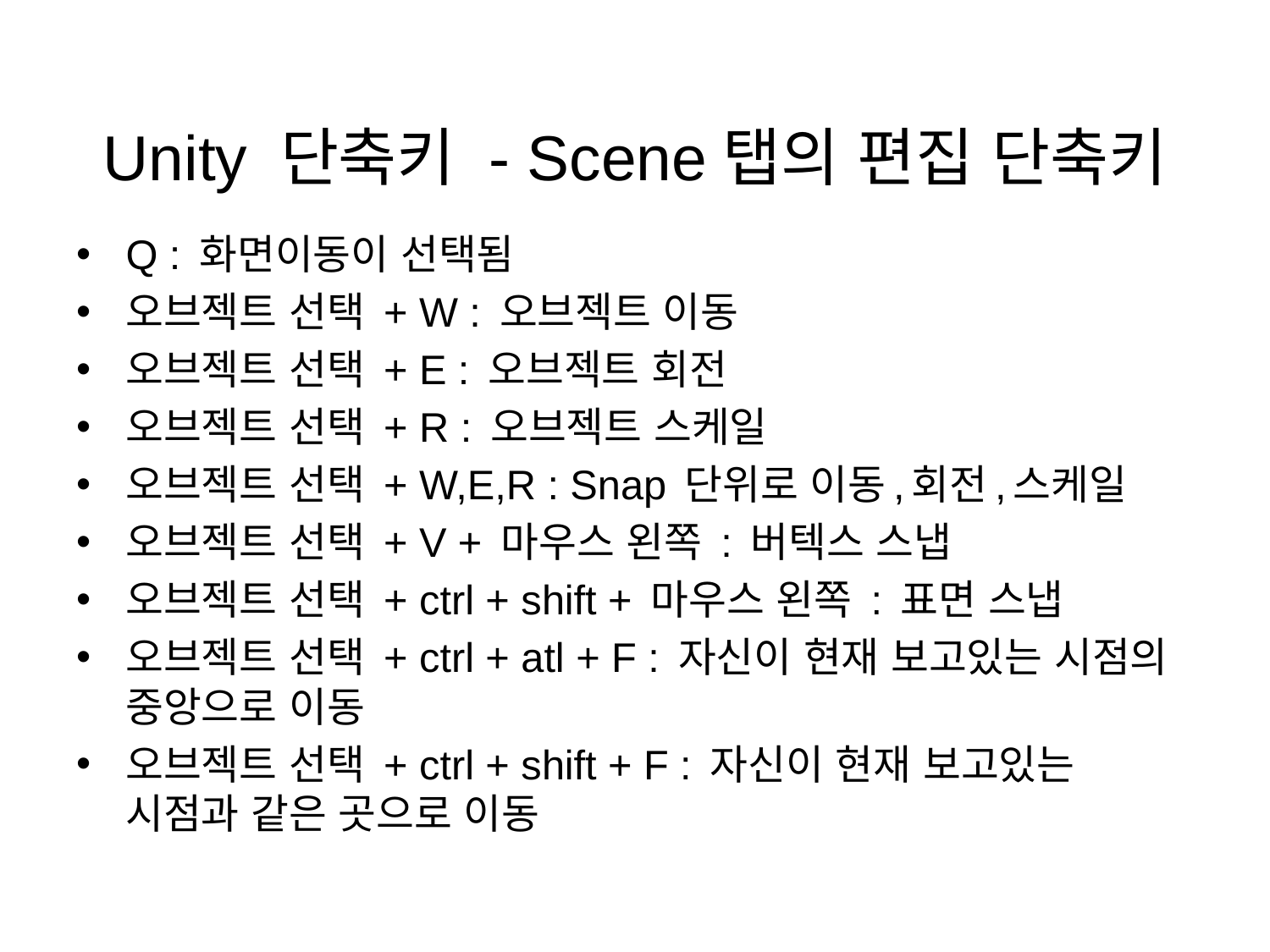

# Unity 단축키 - Scene탭의 편집 단축키
Q : 화면이동이 선택됨
오브젝트 선택 + W : 오브젝트 이동
오브젝트 선택 + E : 오브젝트 회전
오브젝트 선택 + R : 오브젝트 스케일
오브젝트 선택 + W,E,R : Snap 단위로 이동,회전,스케일
오브젝트 선택 + V + 마우스 왼쪽 : 버텍스 스냅
오브젝트 선택 + ctrl + shift + 마우스 왼쪽 : 표면 스냅
오브젝트 선택 + ctrl + atl + F : 자신이 현재 보고있는 시점의 중앙으로 이동
오브젝트 선택 + ctrl + shift + F : 자신이 현재 보고있는 시점과 같은 곳으로 이동